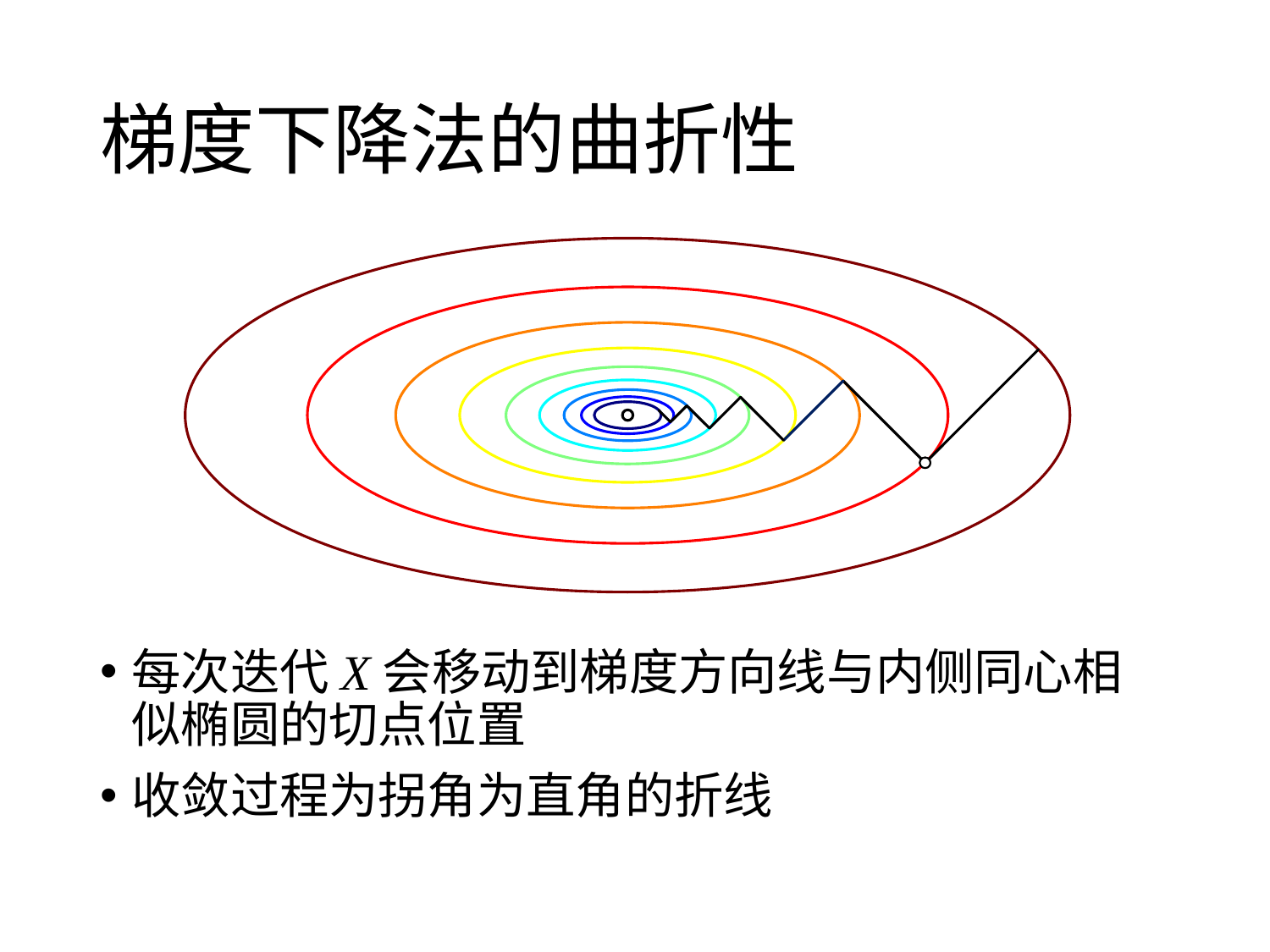

# 梯度下降法的曲折性

每次迭代X会移动到梯度方向线与内侧同心相似椭圆的切点位置
收敛过程为拐角为直角的折线